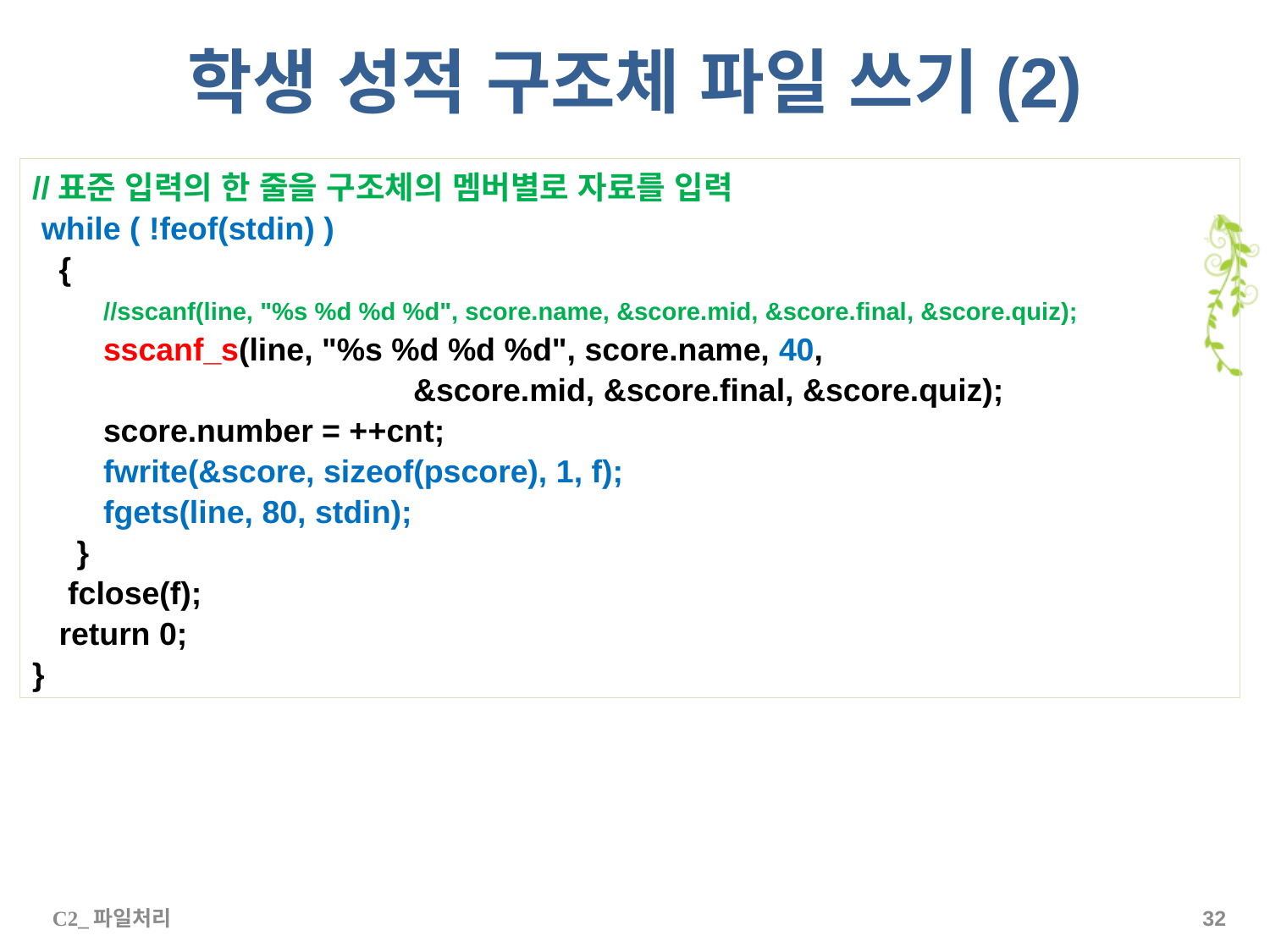

# 학생 성적 구조체 파일 쓰기(2)
//표준 입력의 한 줄을 구조체의 멤버별로 자료를 입력
 while ( !feof(stdin) )
   {
        //sscanf(line, "%s %d %d %d", score.name, &score.mid, &score.final, &score.quiz);
        sscanf_s(line, "%s %d %d %d", score.name, 40,
			&score.mid, &score.final, &score.quiz);
        score.number = ++cnt;
        fwrite(&score, sizeof(pscore), 1, f);
        fgets(line, 80, stdin);
     }
    fclose(f);
   return 0;
}
C2_파일처리
32